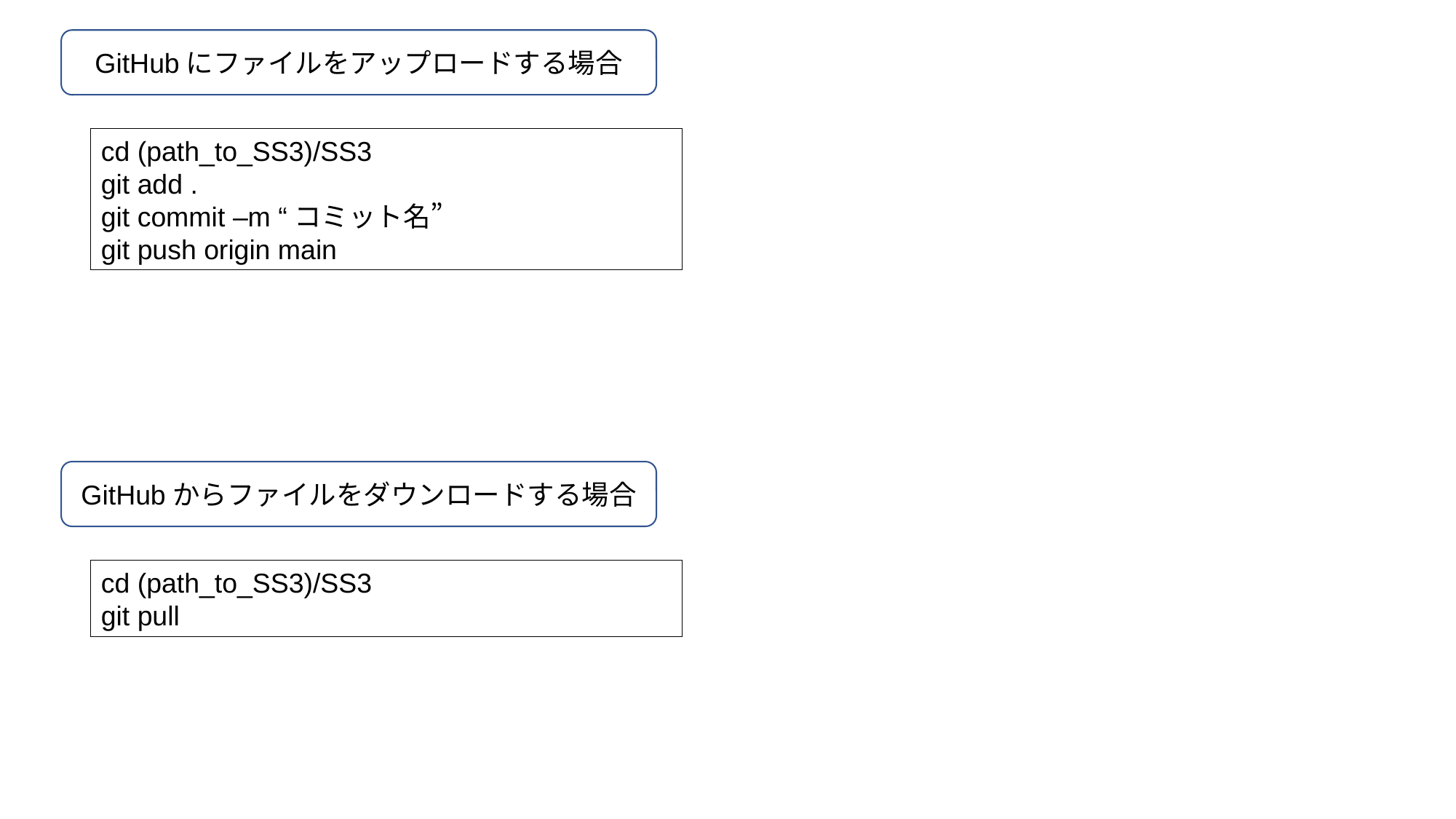

GitHubにファイルをアップロードする場合
cd (path_to_SS3)/SS3
git add .
git commit –m “コミット名”
git push origin main
GitHubからファイルをダウンロードする場合
cd (path_to_SS3)/SS3
git pull